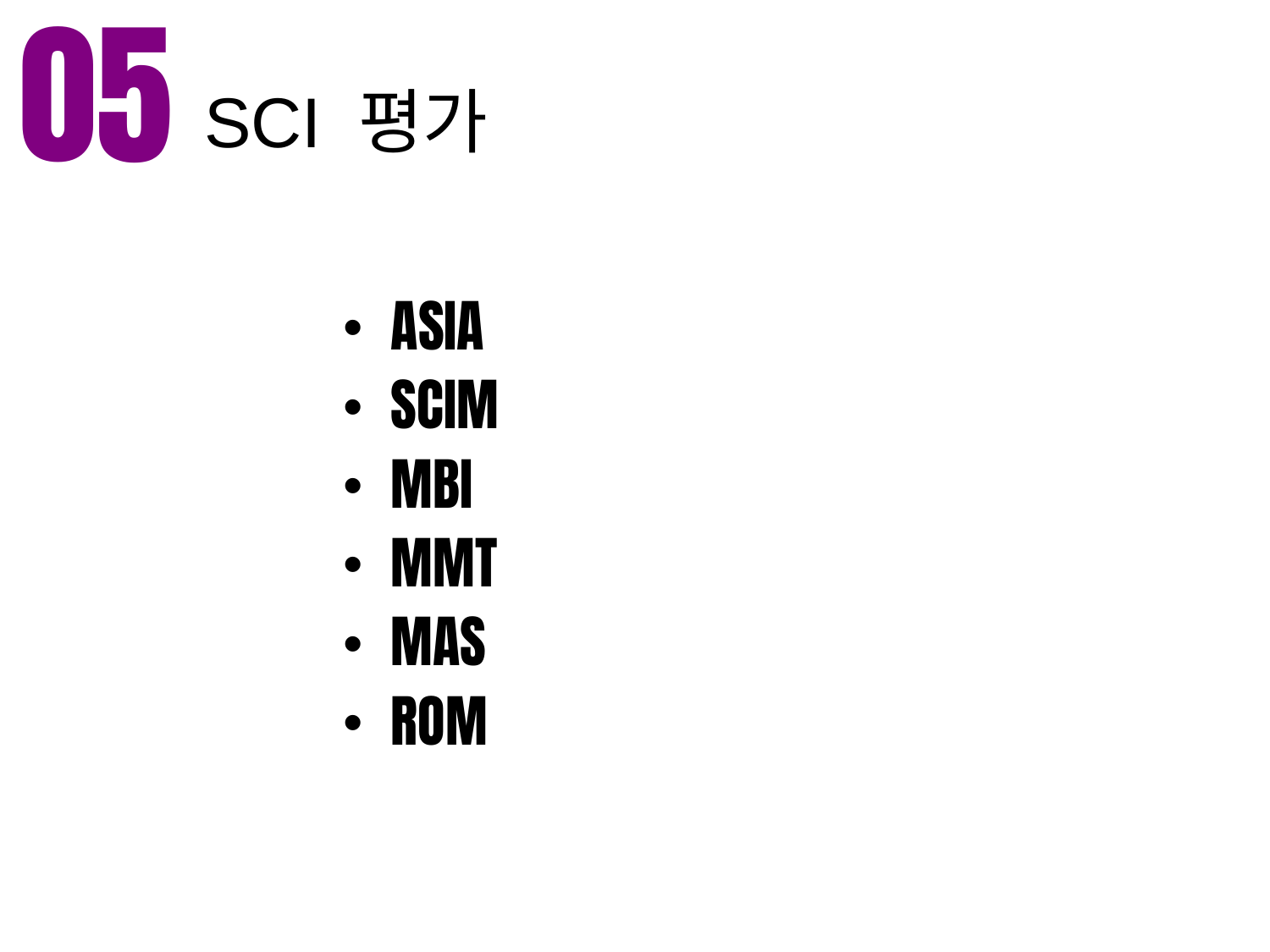

05
Made in Yang
SCI 평가
ASIA
SCIM
MBI
MMT
MAS
ROM